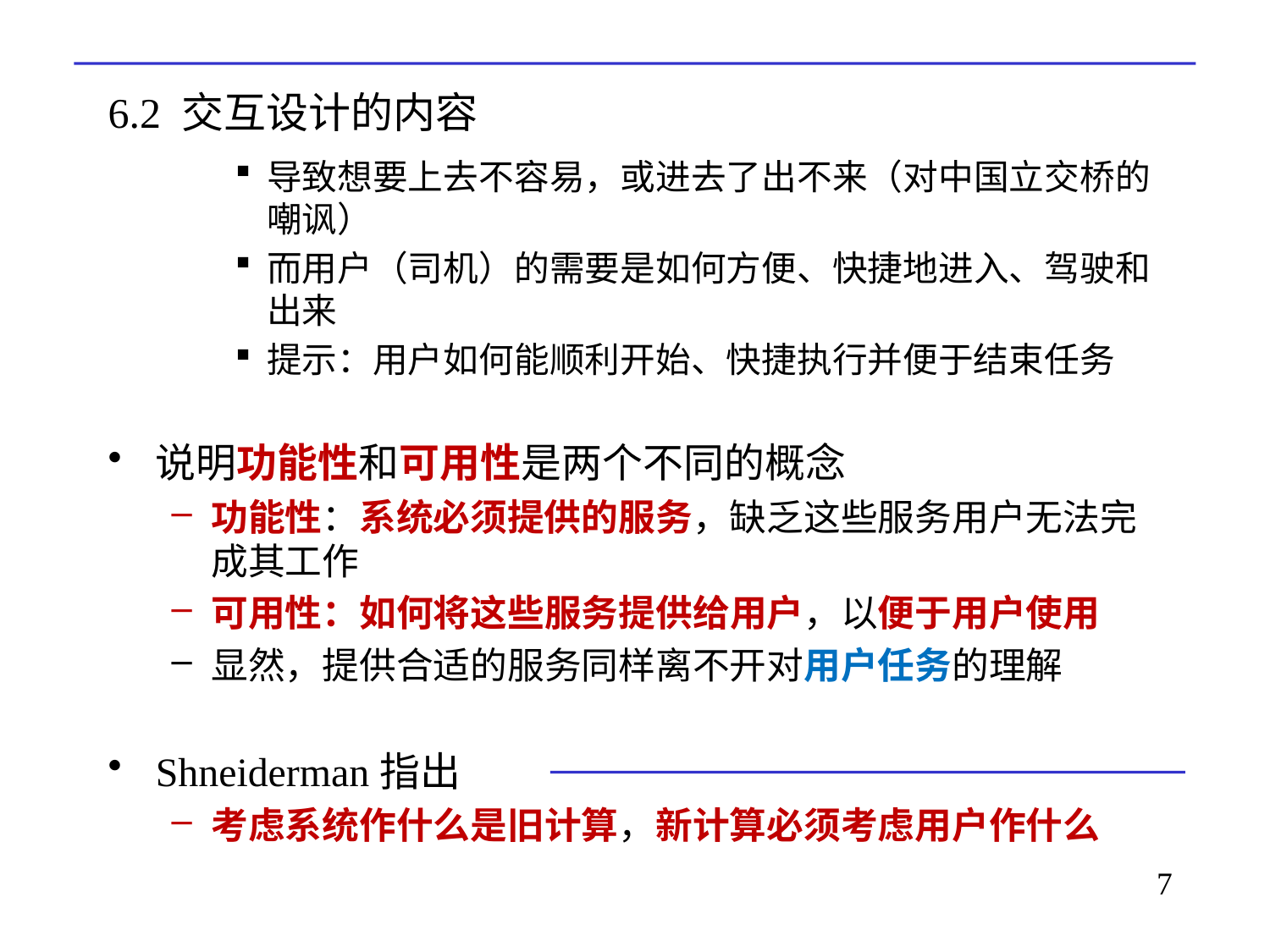

# 6.2 交互设计的内容
导致想要上去不容易，或进去了出不来（对中国立交桥的嘲讽）
而用户（司机）的需要是如何方便、快捷地进入、驾驶和出来
提示：用户如何能顺利开始、快捷执行并便于结束任务

说明功能性和可用性是两个不同的概念
功能性：系统必须提供的服务，缺乏这些服务用户无法完成其工作
可用性：如何将这些服务提供给用户，以便于用户使用
显然，提供合适的服务同样离不开对用户任务的理解

Shneiderman指出
考虑系统作什么是旧计算，新计算必须考虑用户作什么
7